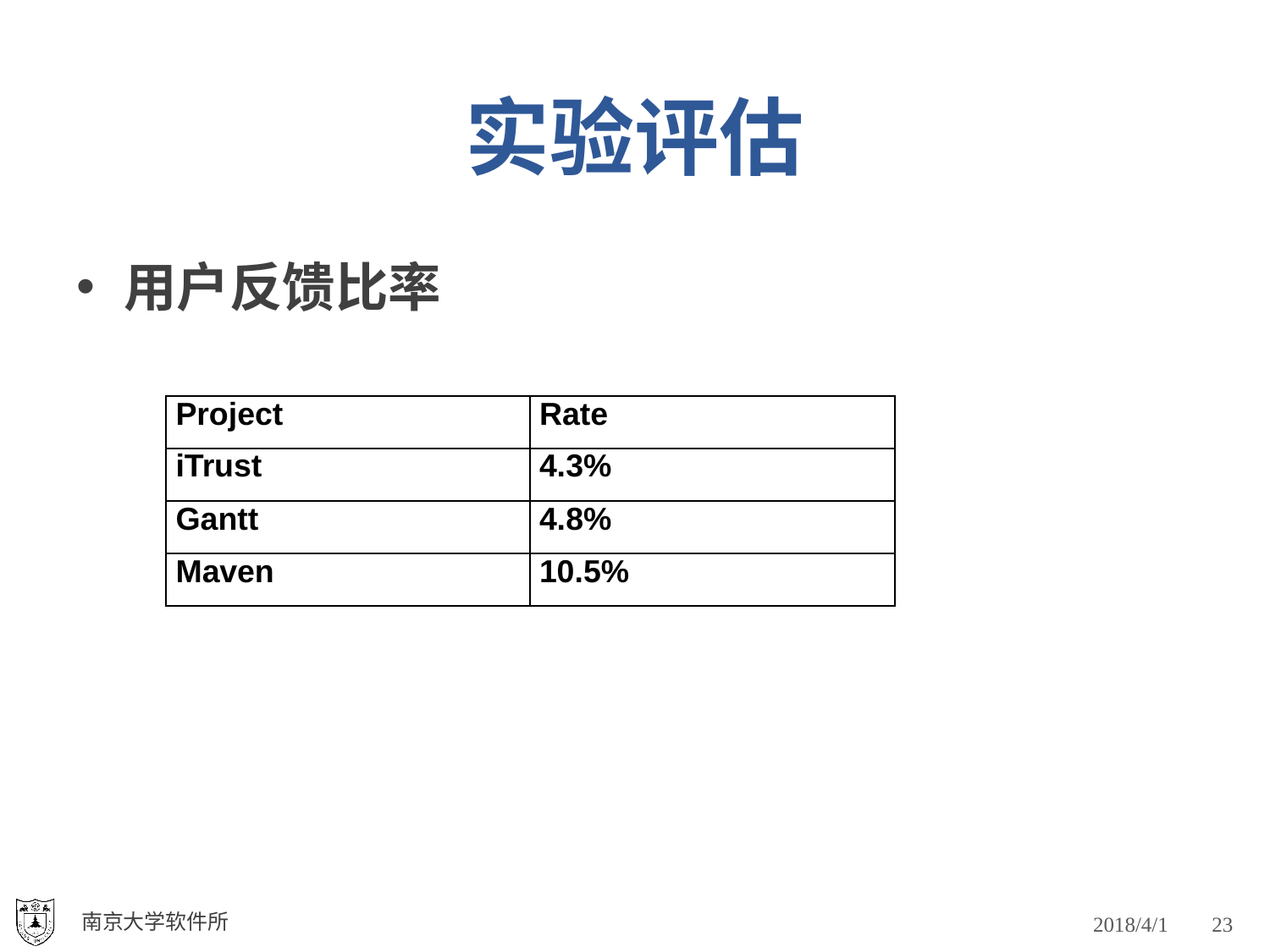

# 实验评估
用户反馈比率

| Project | Rate |
| --- | --- |
| iTrust | 4.3% |
| Gantt | 4.8% |
| Maven | 10.5% |
南京大学软件所
2018/4/1
23